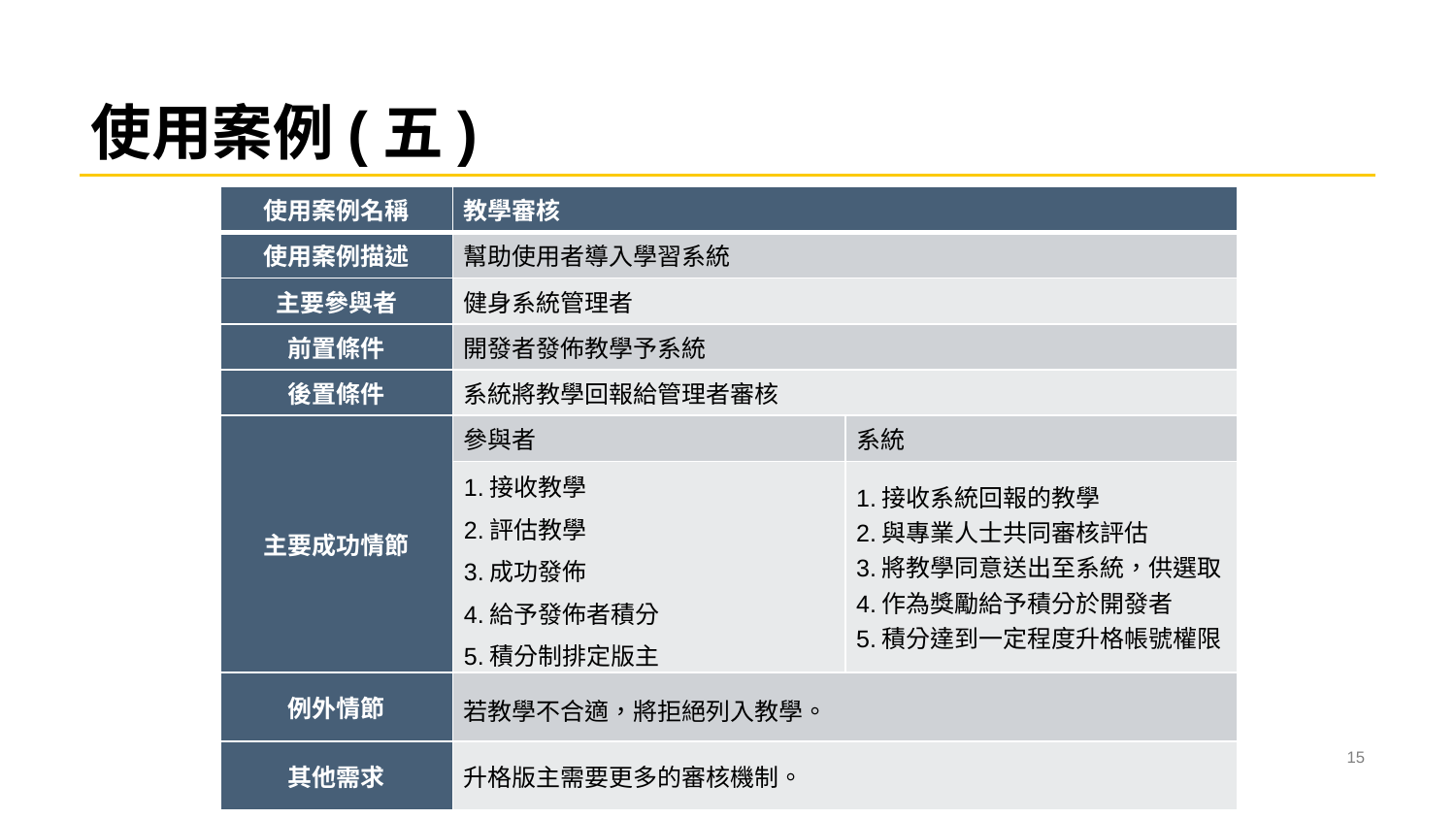

# 使用案例(五)
| 使用案例名稱 | 教學審核 |  |
| --- | --- | --- |
| 使用案例描述 | 幫助使用者導入學習系統 |  |
| 主要參與者 | 健身系統管理者 |  |
| 前置條件 | 開發者發佈教學予系統 |  |
| 後置條件 | 系統將教學回報給管理者審核 |  |
| 主要成功情節 | 參與者 | 系統 |
|  | 1.接收教學 2.評估教學 3.成功發佈 4.給予發佈者積分 5.積分制排定版主 | 1.接收系統回報的教學 2.與專業人士共同審核評估 3.將教學同意送出至系統，供選取 4.作為獎勵給予積分於開發者 5.積分達到一定程度升格帳號權限 |
| 例外情節 | 若教學不合適，將拒絕列入教學。 |  |
| 其他需求 | 升格版主需要更多的審核機制。 |  |
15